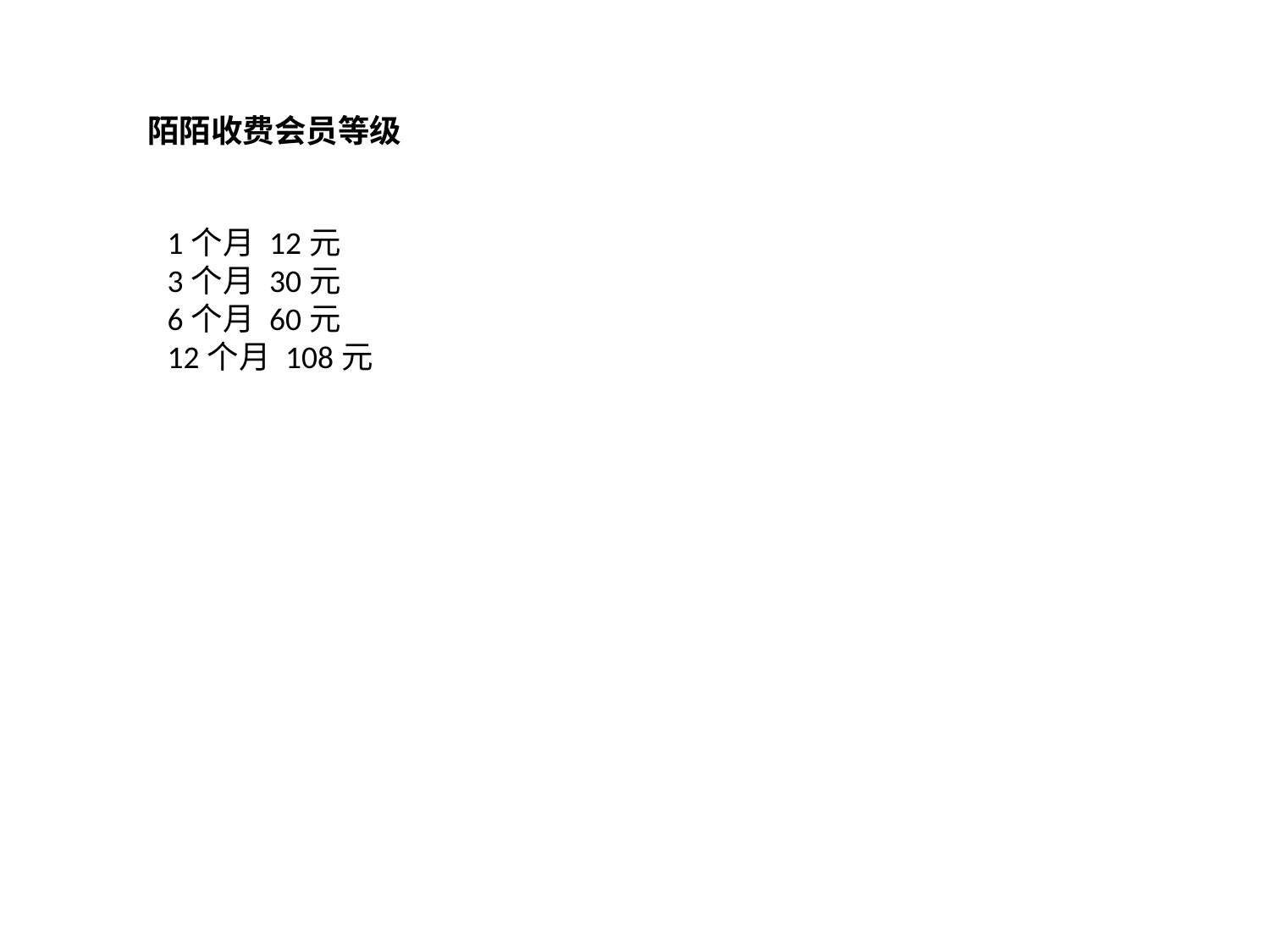

陌陌收费会员等级
1个月 12元
3个月 30元
6个月 60元
12个月 108元